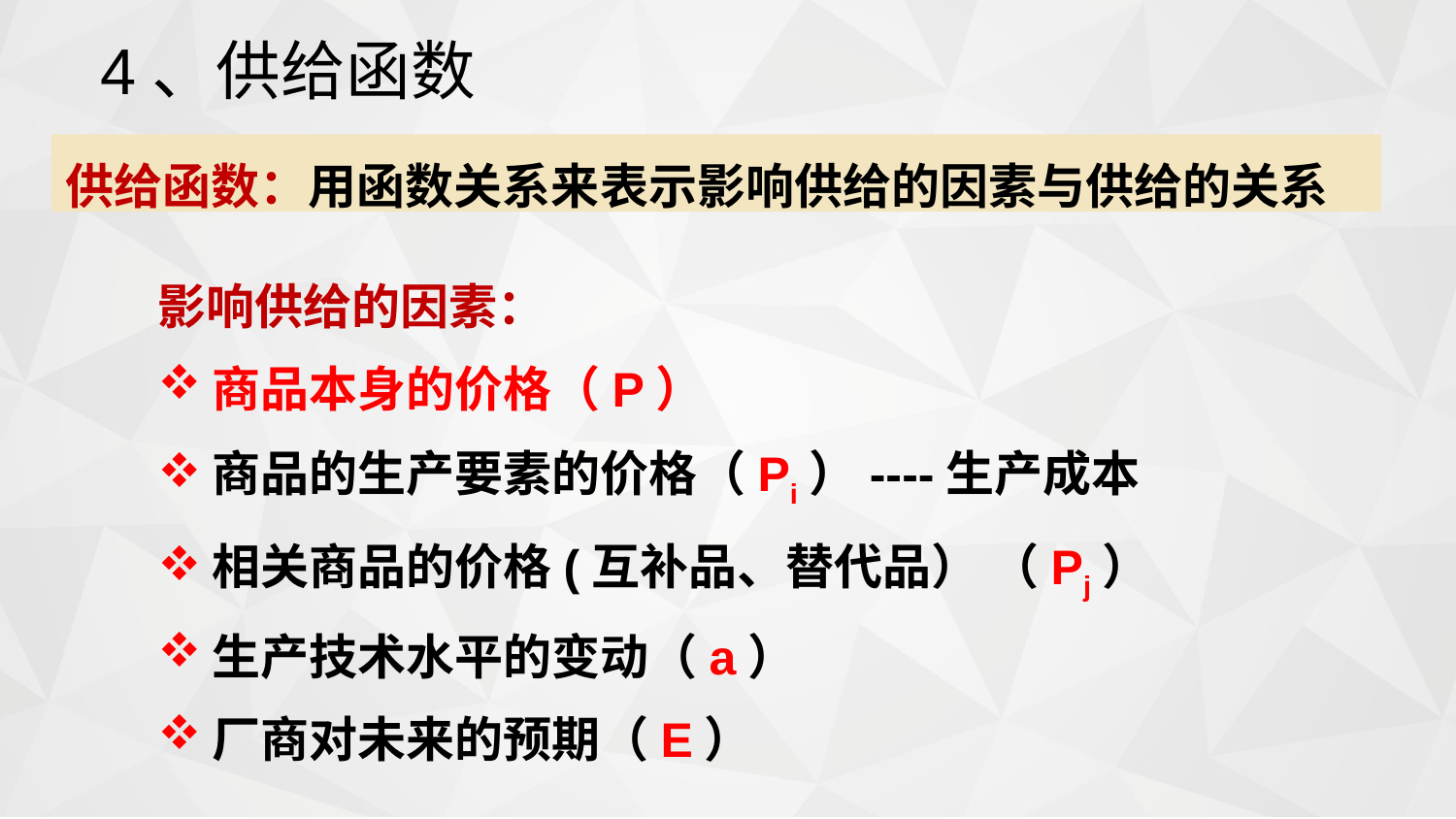

# 4、供给函数
供给函数：用函数关系来表示影响供给的因素与供给的关系
影响供给的因素：
商品本身的价格（P）
商品的生产要素的价格（Pi）----生产成本
相关商品的价格(互补品、替代品） （Pj）
生产技术水平的变动（a）
厂商对未来的预期（E）
23